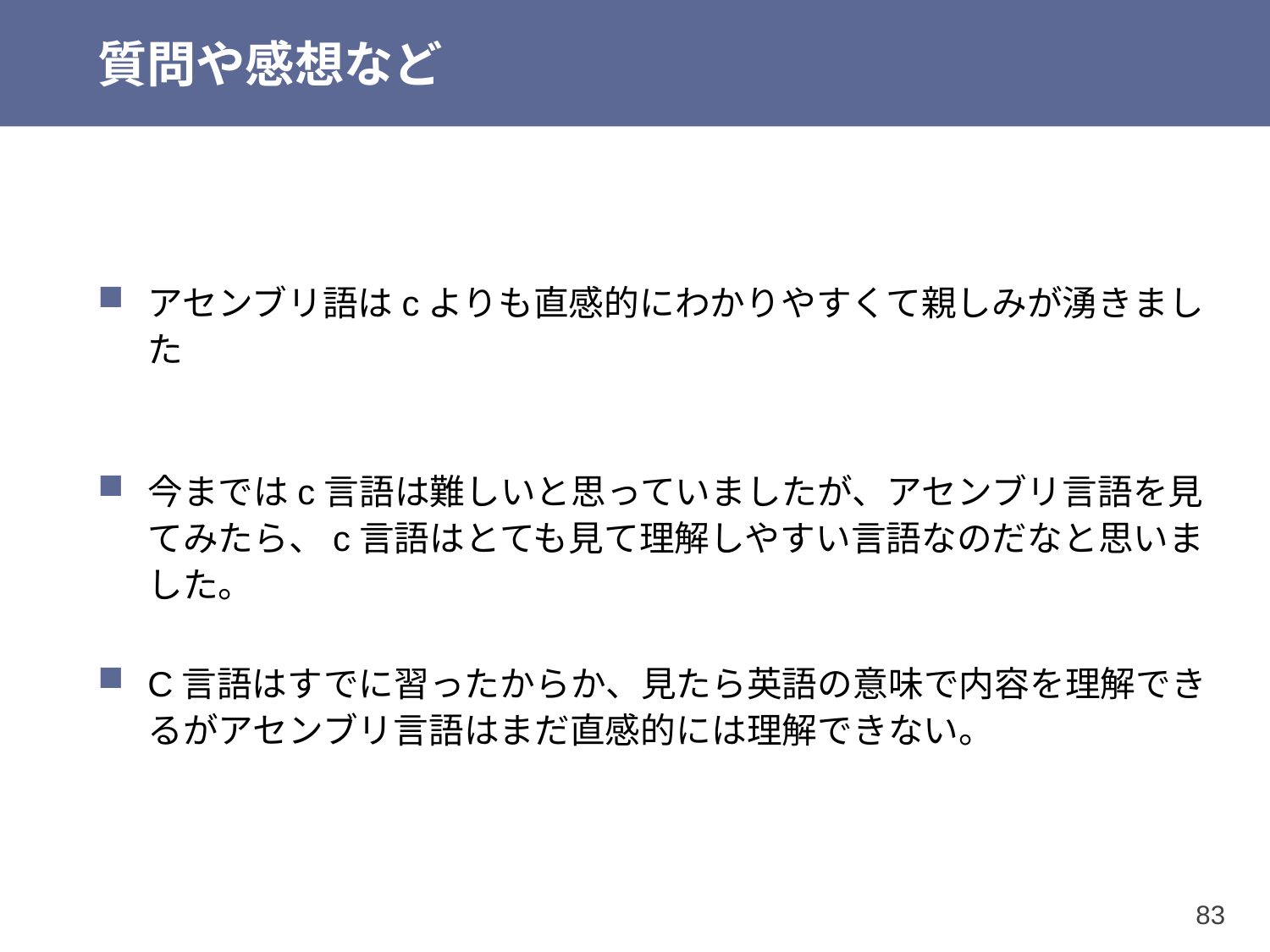

# 質問や感想など
アセンブリ語はcよりも直感的にわかりやすくて親しみが湧きました
今まではc言語は難しいと思っていましたが、アセンブリ言語を見てみたら、c言語はとても見て理解しやすい言語なのだなと思いました。
C言語はすでに習ったからか、見たら英語の意味で内容を理解できるがアセンブリ言語はまだ直感的には理解できない。